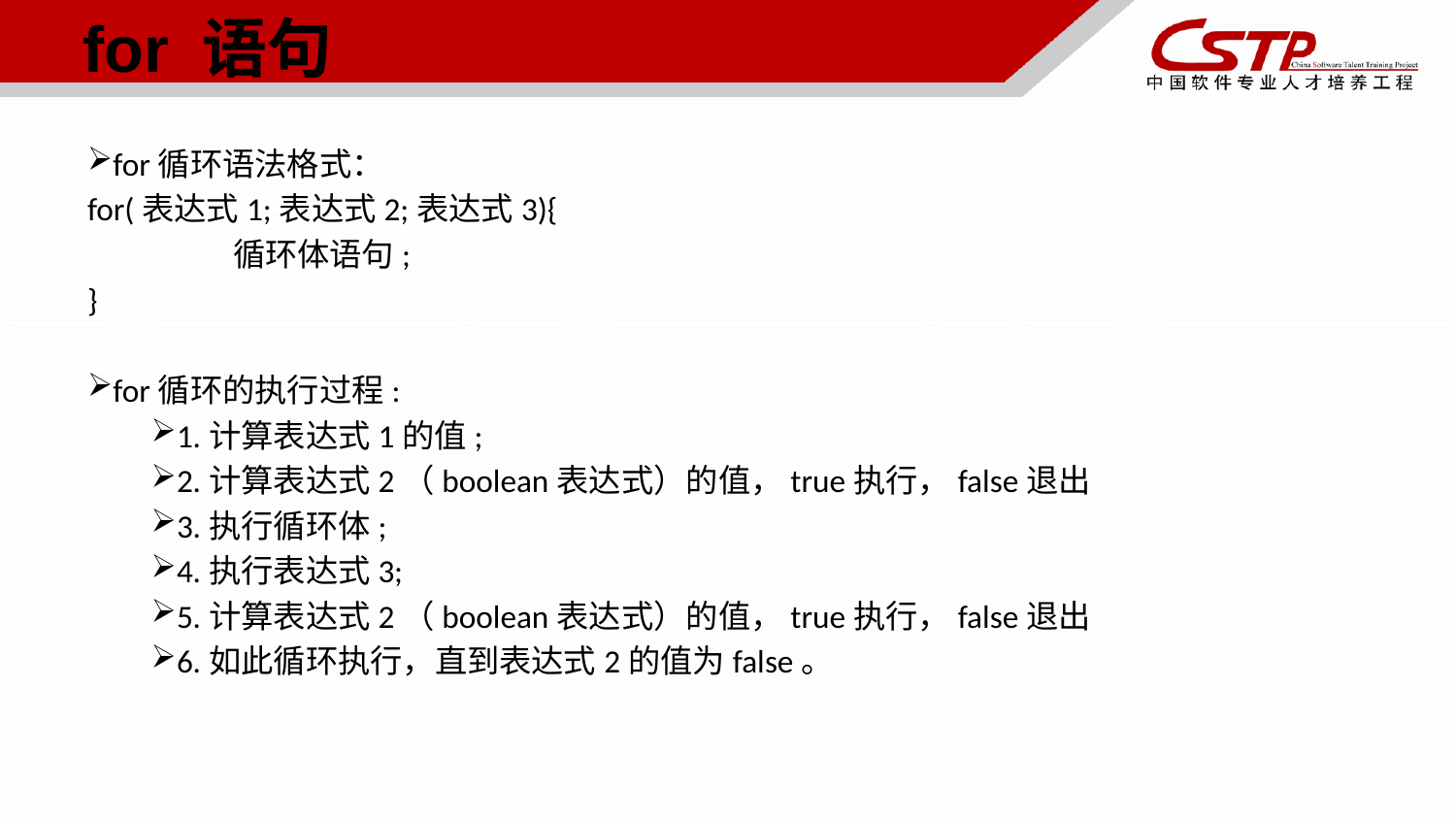

# for 语句
for循环语法格式：
for(表达式1;表达式2;表达式3){
	循环体语句;
}

for循环的执行过程:
1.计算表达式1的值;
2.计算表达式2（boolean表达式）的值，true执行，false退出
3.执行循环体;
4.执行表达式3;
5.计算表达式2（boolean表达式）的值，true执行，false退出
6.如此循环执行，直到表达式2的值为false。